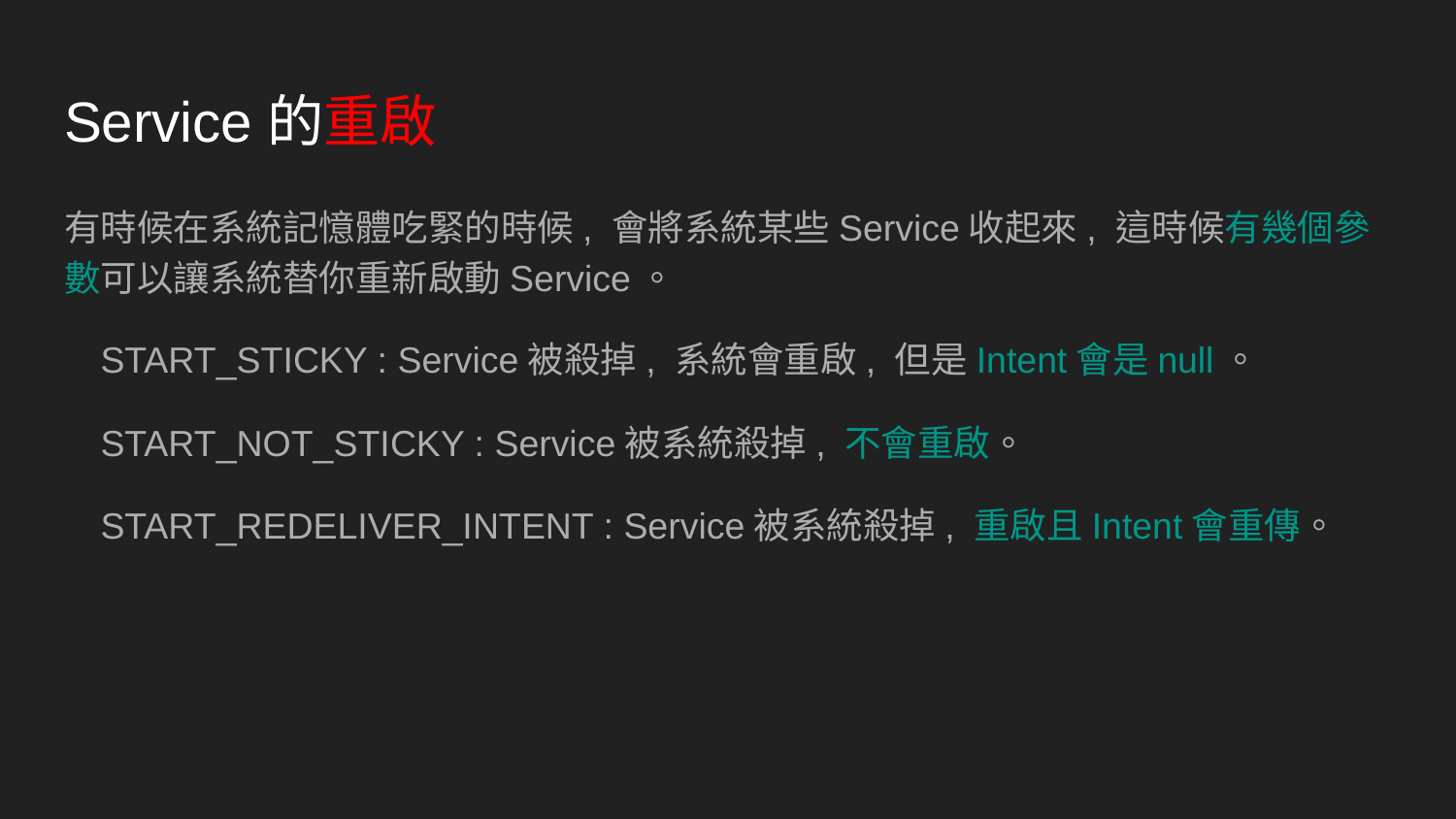

# Service的重啟
有時候在系統記憶體吃緊的時候, 會將系統某些Service收起來, 這時候有幾個參數可以讓系統替你重新啟動Service。
START_STICKY : Service被殺掉, 系統會重啟, 但是Intent會是null。
START_NOT_STICKY : Service被系統殺掉, 不會重啟。
START_REDELIVER_INTENT : Service被系統殺掉, 重啟且Intent會重傳。